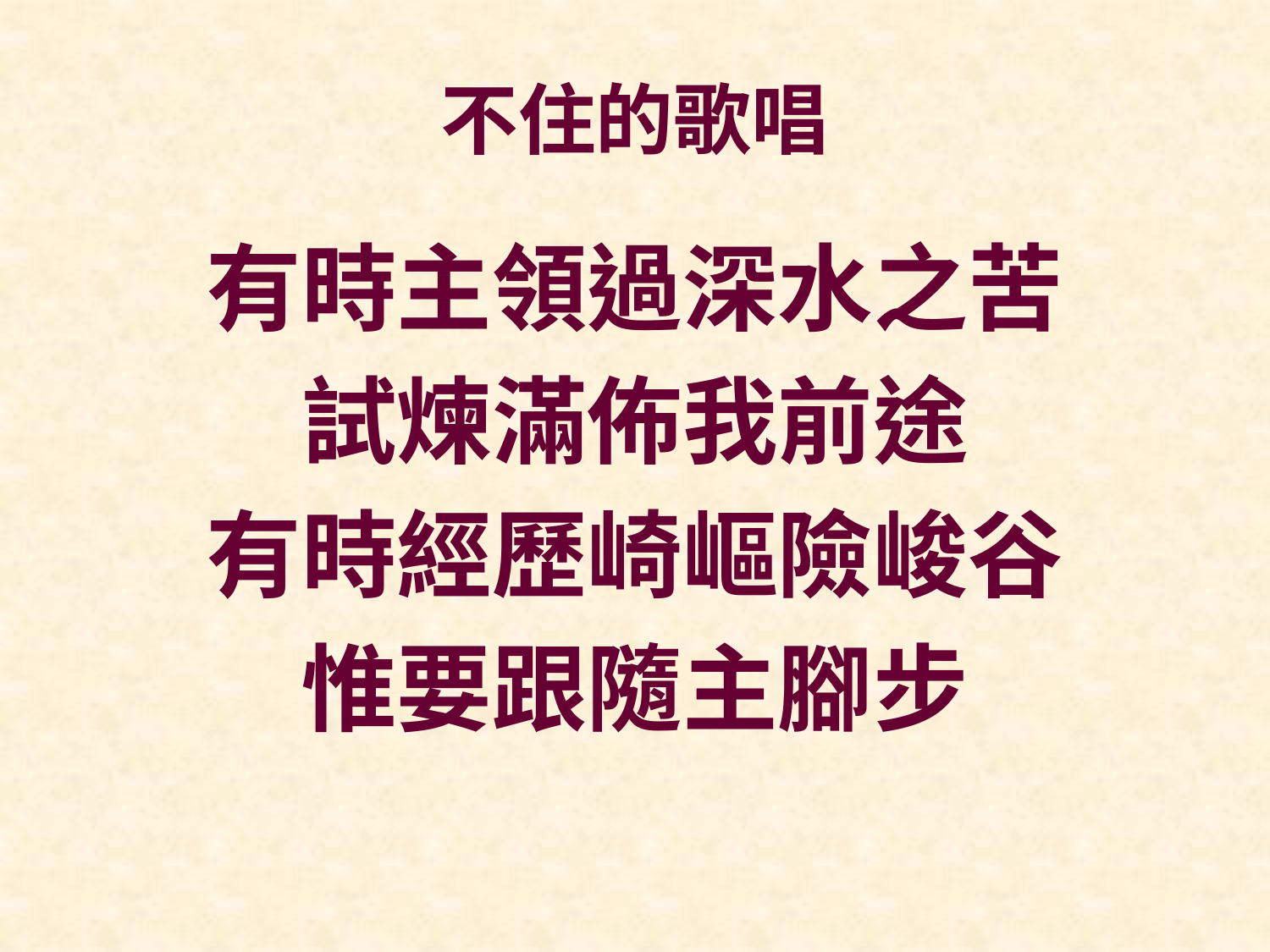

# 不住的歌唱
有時主領過深水之苦
試煉滿佈我前途
有時經歷崎嶇險峻谷
惟要跟隨主腳步